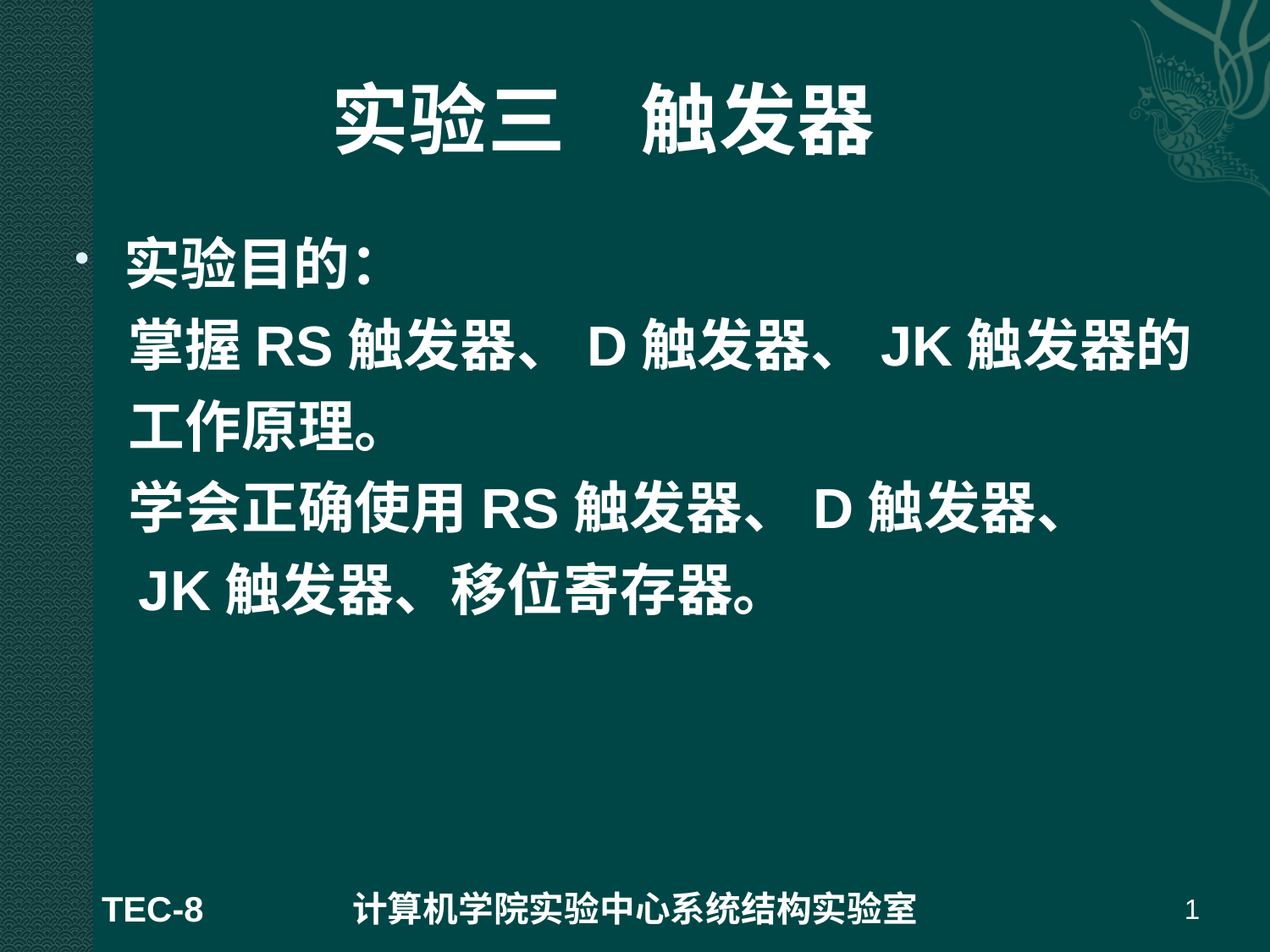

# 实验三    触发器
实验目的：
   掌握RS触发器、D触发器、JK触发器的
   工作原理。
   学会正确使用RS触发器、D触发器、
    JK触发器、移位寄存器。
TEC-8
计算机学院实验中心系统结构实验室
1